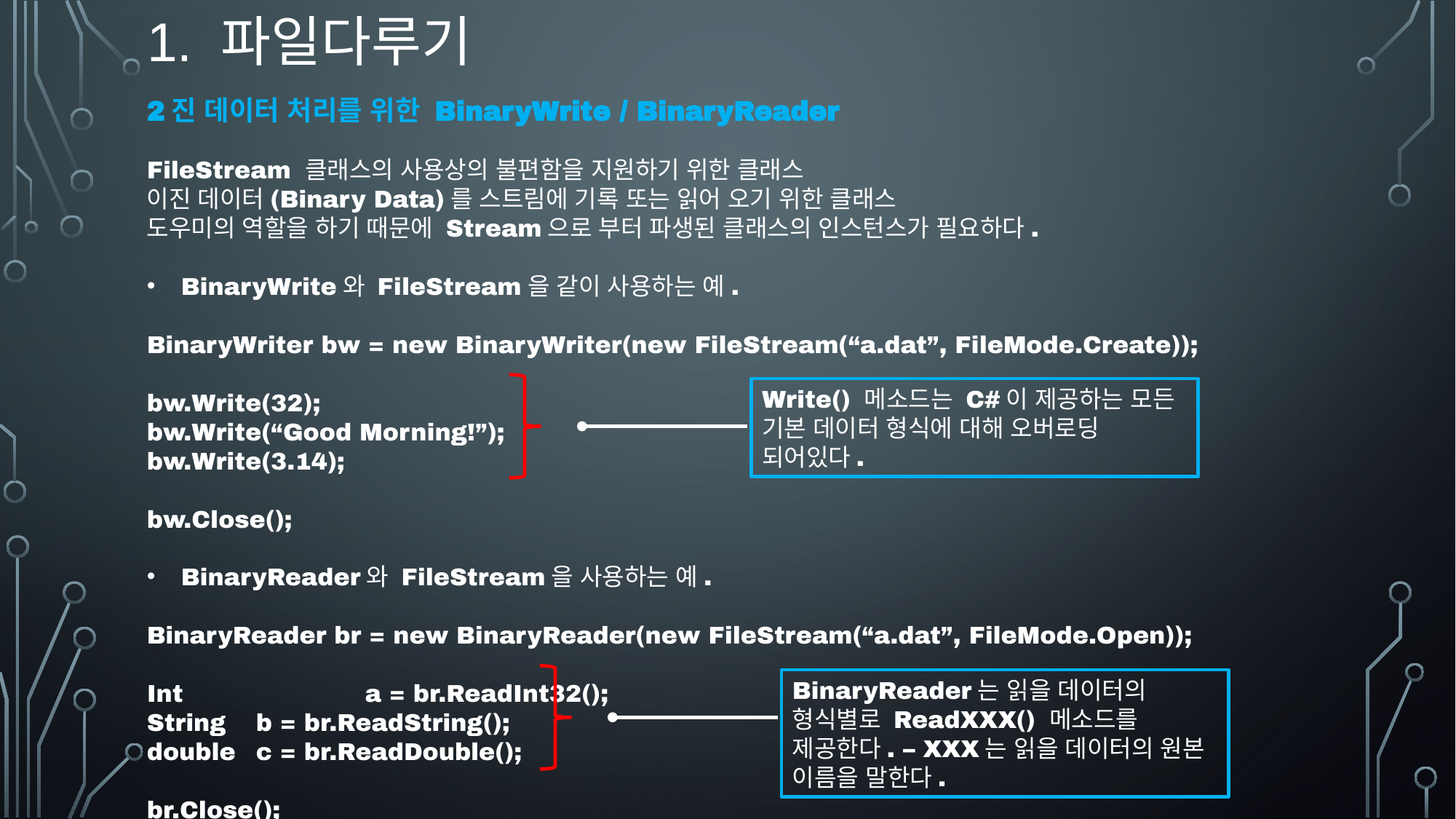

# 1. 파일다루기
2진 데이터 처리를 위한 BinaryWrite / BinaryReader

FileStream 클래스의 사용상의 불편함을 지원하기 위한 클래스
이진 데이터(Binary Data)를 스트림에 기록 또는 읽어 오기 위한 클래스
도우미의 역할을 하기 때문에 Stream으로 부터 파생된 클래스의 인스턴스가 필요하다.

BinaryWrite와 FileStream을 같이 사용하는 예.

BinaryWriter bw = new BinaryWriter(new FileStream(“a.dat”, FileMode.Create));

bw.Write(32);
bw.Write(“Good Morning!”);
bw.Write(3.14);

bw.Close();

BinaryReader와 FileStream을 사용하는 예.

BinaryReader br = new BinaryReader(new FileStream(“a.dat”, FileMode.Open));

Int 		a = br.ReadInt32();
String	b = br.ReadString();
double	c = br.ReadDouble();

br.Close();

Write() 메소드는 C#이 제공하는 모든 기본 데이터 형식에 대해 오버로딩 되어있다.

BinaryReader는 읽을 데이터의 형식별로 ReadXXX() 메소드를 제공한다. – XXX는 읽을 데이터의 원본 이름을 말한다.